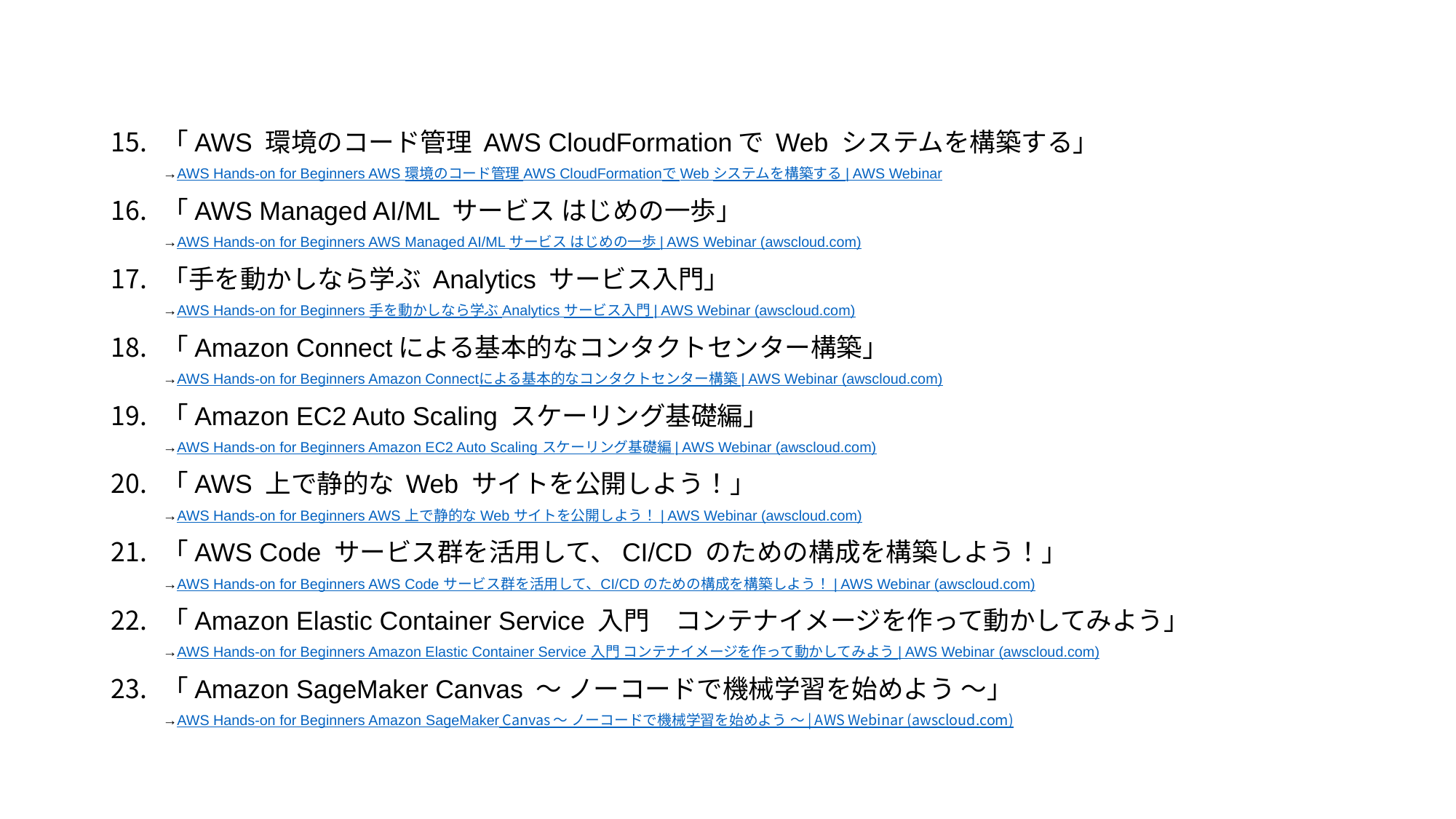

「AWS 環境のコード管理 AWS CloudFormationで Web システムを構築する」
→AWS Hands-on for Beginners AWS 環境のコード管理 AWS CloudFormationで Web システムを構築する | AWS Webinar
「AWS Managed AI/ML サービス はじめの一歩」
→AWS Hands-on for Beginners AWS Managed AI/ML サービス はじめの一歩 | AWS Webinar (awscloud.com)
「手を動かしなら学ぶ Analytics サービス入門」
→AWS Hands-on for Beginners 手を動かしなら学ぶ Analytics サービス入門 | AWS Webinar (awscloud.com)
「Amazon Connectによる基本的なコンタクトセンター構築」
→AWS Hands-on for Beginners Amazon Connectによる基本的なコンタクトセンター構築 | AWS Webinar (awscloud.com)
「Amazon EC2 Auto Scaling スケーリング基礎編」
→AWS Hands-on for Beginners Amazon EC2 Auto Scaling スケーリング基礎編 | AWS Webinar (awscloud.com)
「AWS 上で静的な Web サイトを公開しよう！」
→AWS Hands-on for Beginners AWS 上で静的な Web サイトを公開しよう！ | AWS Webinar (awscloud.com)
「AWS Code サービス群を活用して、CI/CD のための構成を構築しよう！」
→AWS Hands-on for Beginners AWS Code サービス群を活用して、CI/CD のための構成を構築しよう！ | AWS Webinar (awscloud.com)
「Amazon Elastic Container Service 入門　コンテナイメージを作って動かしてみよう」
→AWS Hands-on for Beginners Amazon Elastic Container Service 入門 コンテナイメージを作って動かしてみよう | AWS Webinar (awscloud.com)
「Amazon SageMaker Canvas 〜 ノーコードで機械学習を始めよう 〜」
→AWS Hands-on for Beginners Amazon SageMaker Canvas 〜 ノーコードで機械学習を始めよう 〜 | AWS Webinar (awscloud.com)